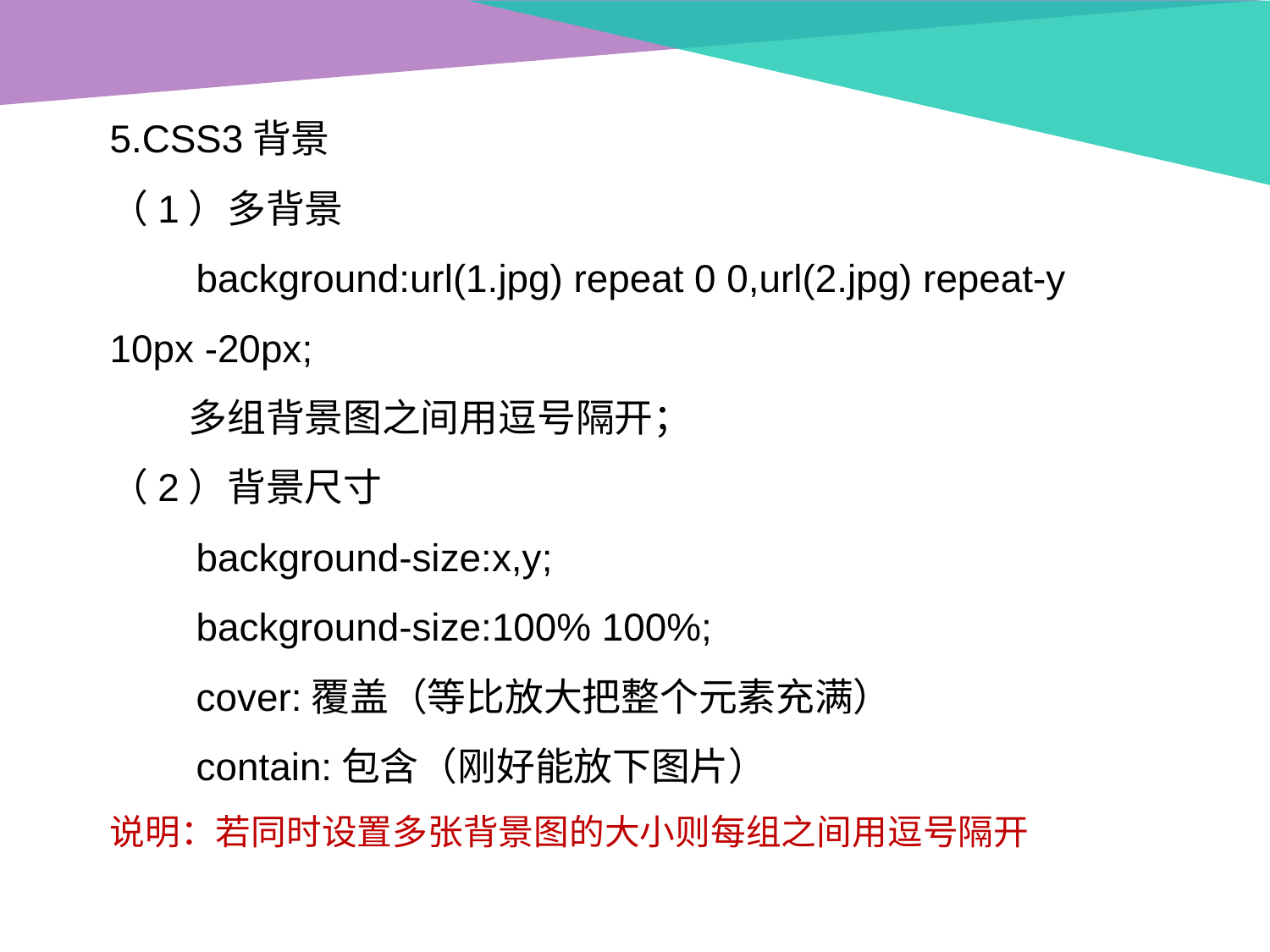

5.CSS3背景
（1）多背景
        background:url(1.jpg) repeat 0 0,url(2.jpg) repeat-y 10px -20px;
        多组背景图之间用逗号隔开；
（2）背景尺寸
        background-size:x,y;
        background-size:100% 100%;
        cover:覆盖（等比放大把整个元素充满）
        contain:包含（刚好能放下图片）
说明：若同时设置多张背景图的大小则每组之间用逗号隔开